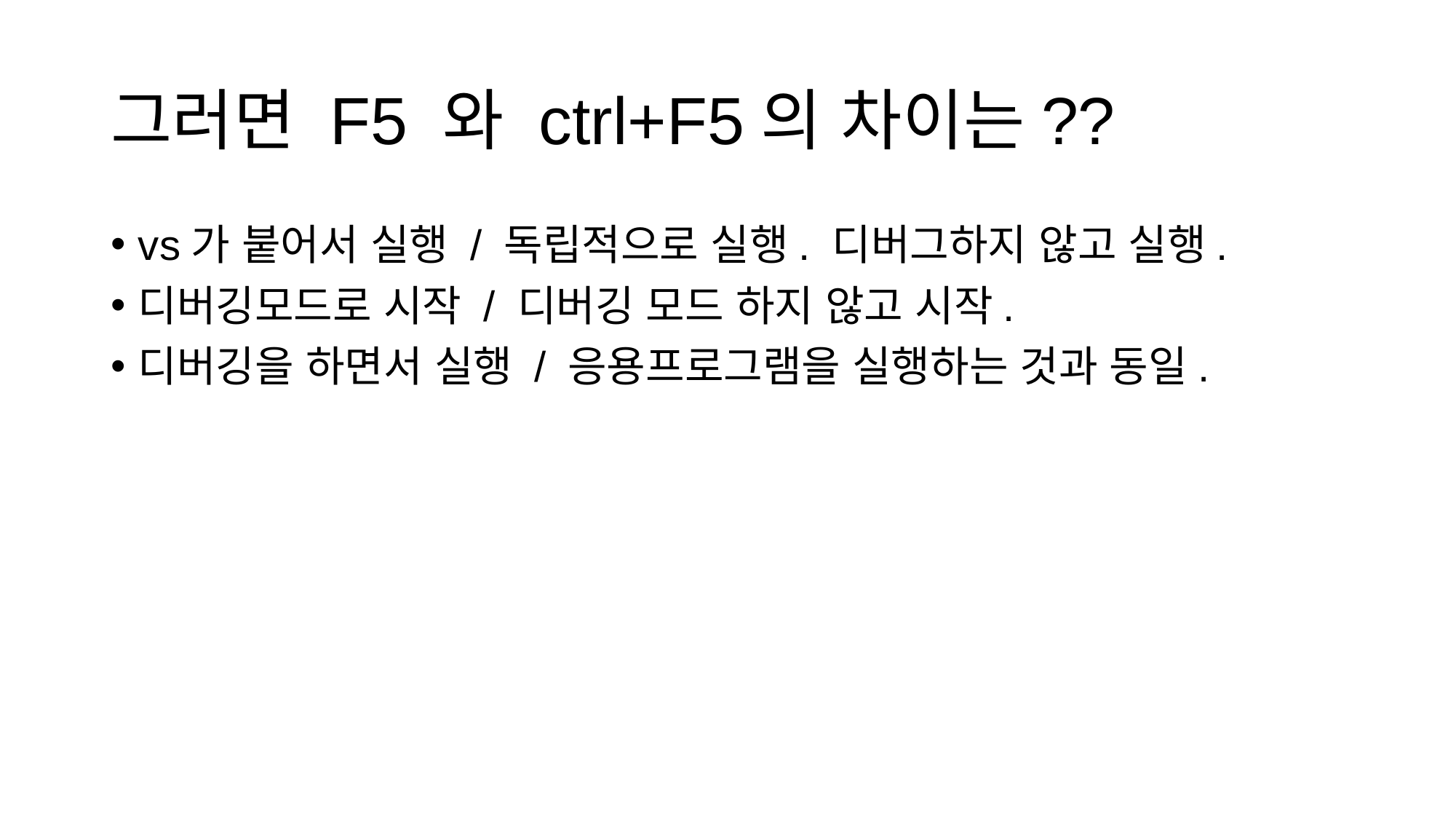

# 그러면 F5 와 ctrl+F5의 차이는??
vs가 붙어서 실행 / 독립적으로 실행. 디버그하지 않고 실행.
디버깅모드로 시작 / 디버깅 모드 하지 않고 시작.
디버깅을 하면서 실행 / 응용프로그램을 실행하는 것과 동일.